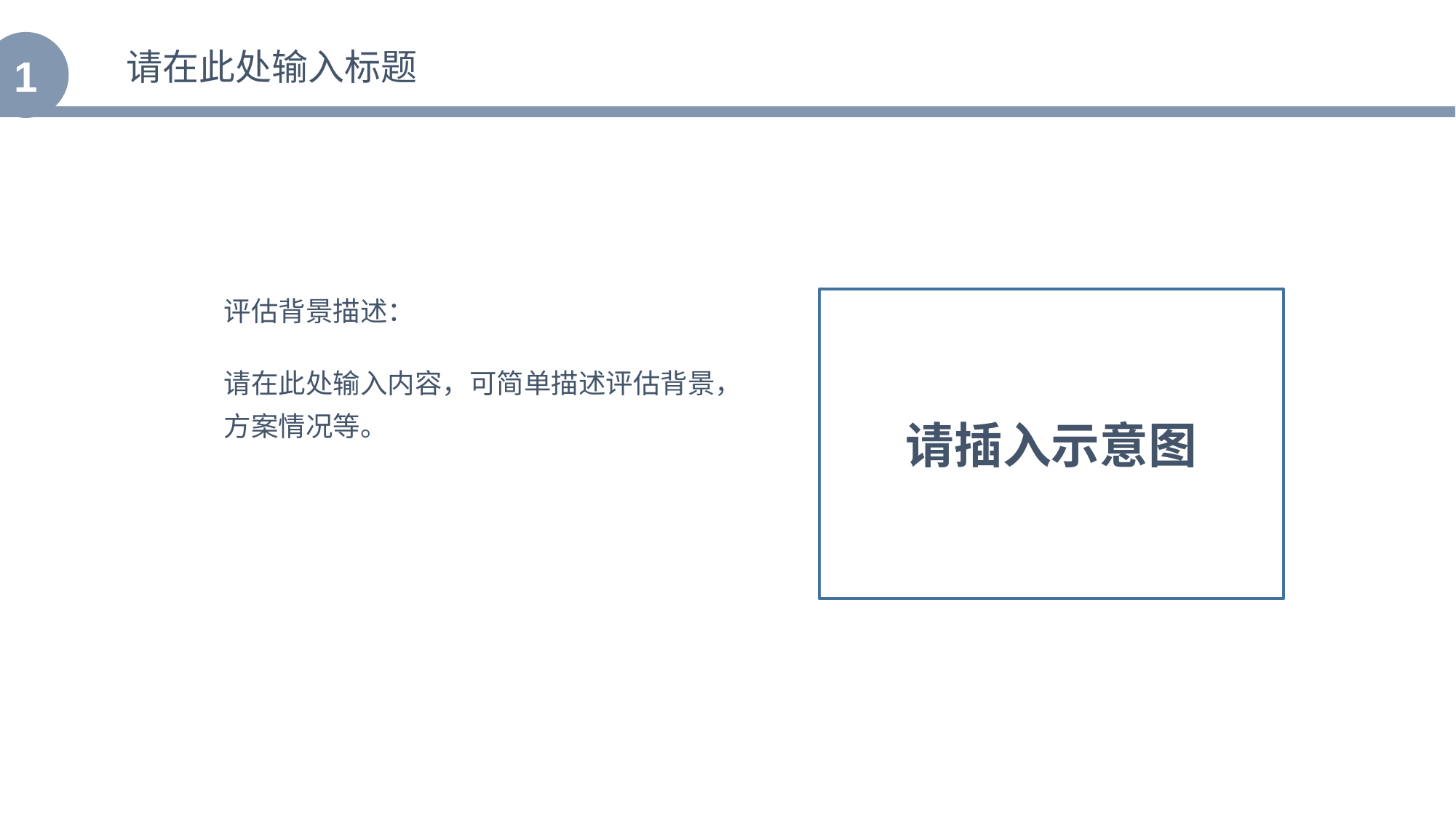

1
请在此处输入标题
评估背景描述：
请插入示意图
请在此处输入内容，可简单描述评估背景，方案情况等。